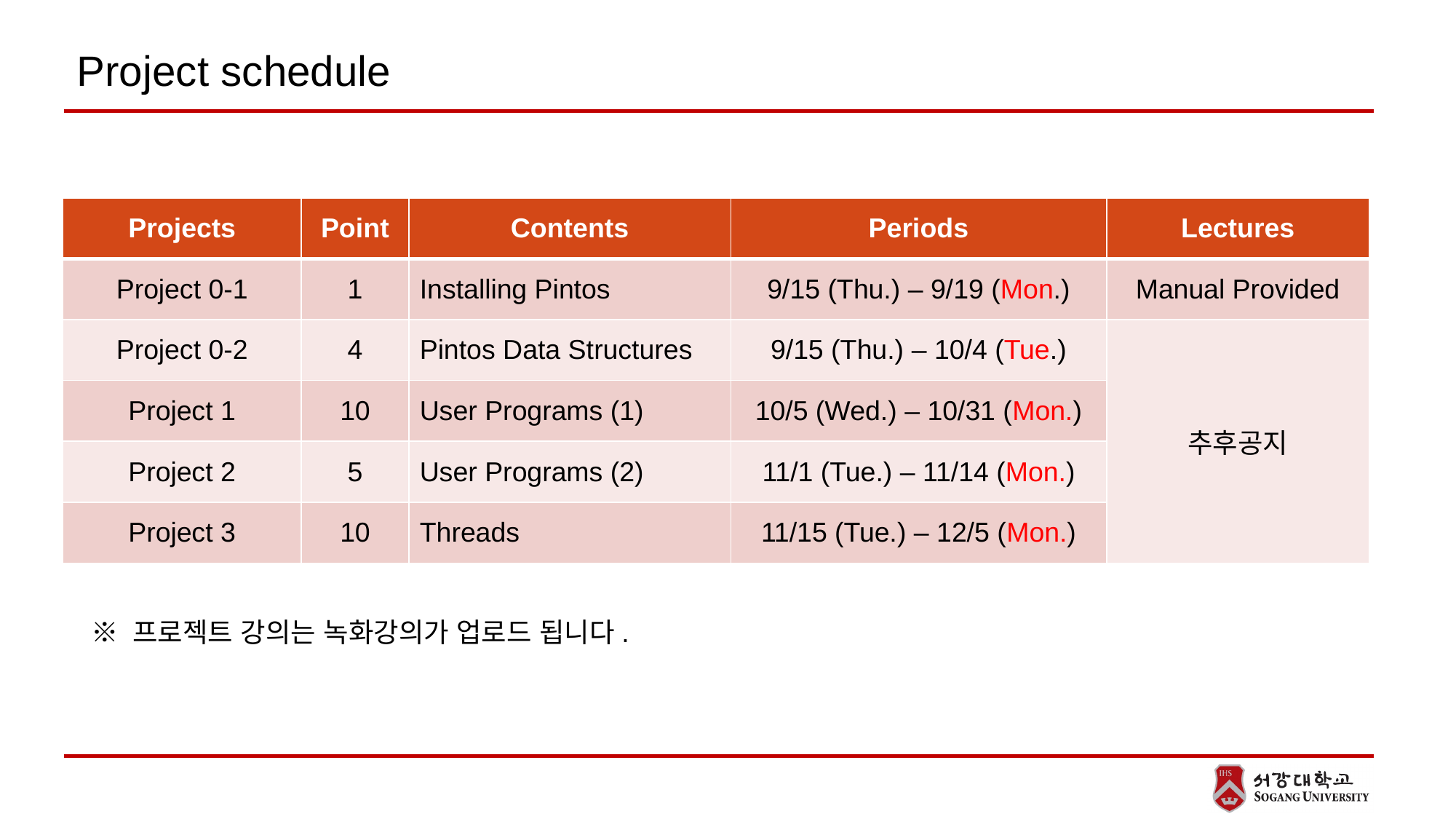

# Project schedule
| Projects | Point | Contents | Periods | Lectures |
| --- | --- | --- | --- | --- |
| Project 0-1 | 1 | Installing Pintos | 9/15 (Thu.) – 9/19 (Mon.) | Manual Provided |
| Project 0-2 | 4 | Pintos Data Structures | 9/15 (Thu.) – 10/4 (Tue.) | 추후공지 |
| Project 1 | 10 | User Programs (1) | 10/5 (Wed.) – 10/31 (Mon.) |  |
| Project 2 | 5 | User Programs (2) | 11/1 (Tue.) – 11/14 (Mon.) |  |
| Project 3 | 10 | Threads | 11/15 (Tue.) – 12/5 (Mon.) |  |
※ 프로젝트 강의는 녹화강의가 업로드 됩니다.